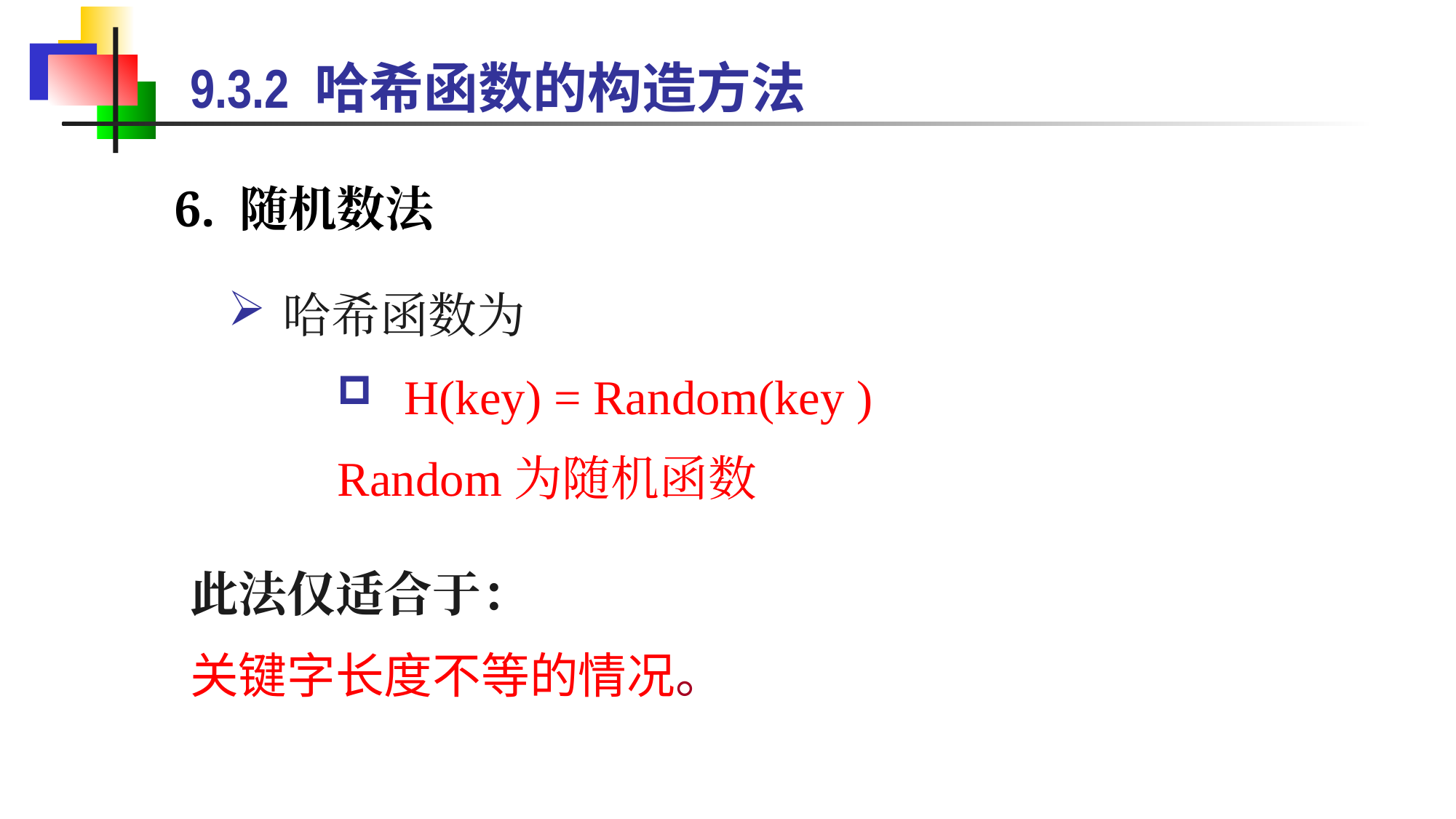

9.3.2 哈希函数的构造方法
6. 随机数法
哈希函数为
 H(key) = Random(key )
Random为随机函数
此法仅适合于：
关键字长度不等的情况。